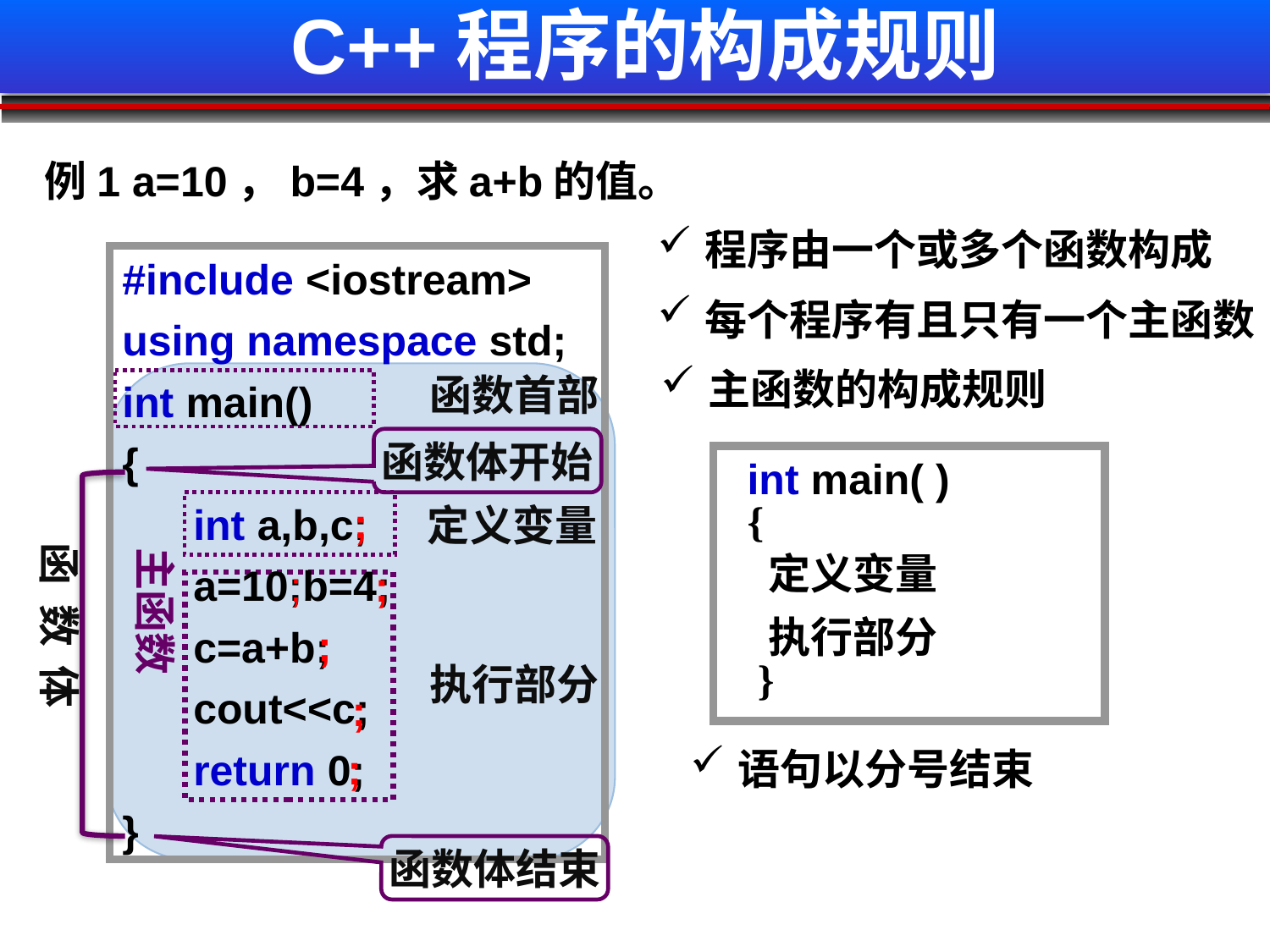

# C++程序的构成规则

例1 a=10，b=4，求a+b的值。
程序由一个或多个函数构成
#include <iostream>
using namespace std;
int main()
{
      int a,b,c;
      a=10;b=4;
      c=a+b;
      cout<<c;
      return 0;
}
每个程序有且只有一个主函数
主函数的构成规则
函数首部
主函数

函数体开始

int main( )

{
;

定义变量
函  数  体
定义变量
;
;

执行部分
;
}
执行部分
;
;
语句以分号结束
函数体结束